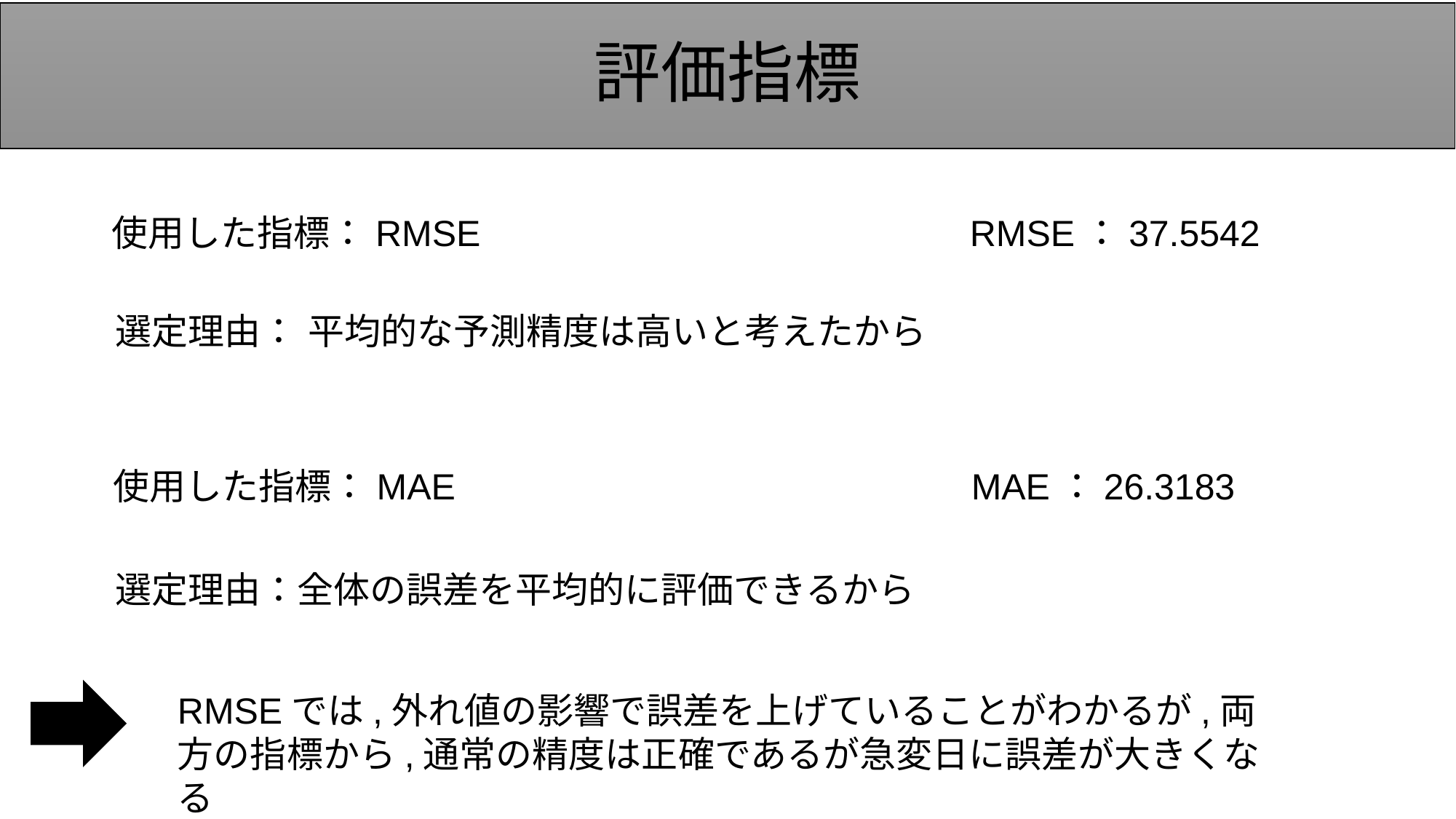

# 評価指標
使用した指標：RMSE
RMSE：37.5542
選定理由：
平均的な予測精度は高いと考えたから

MAE：26.3183
使用した指標：MAE
選定理由：全体の誤差を平均的に評価できるから

RMSEでは,外れ値の影響で誤差を上げていることがわかるが,両方の指標から,通常の精度は正確であるが急変日に誤差が大きくなる